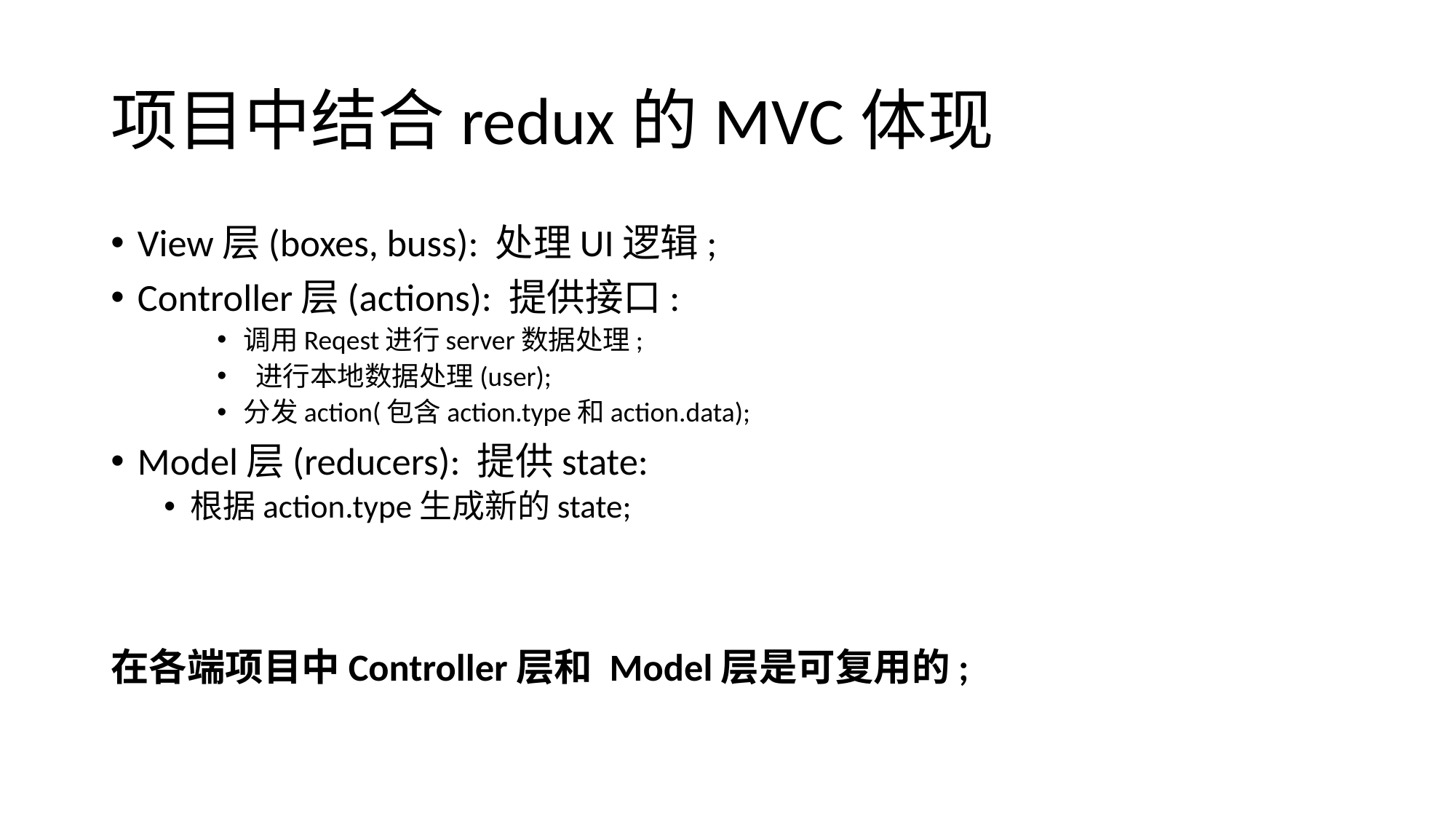

# 项目中结合redux的MVC体现
View层(boxes, buss): 处理UI逻辑;
Controller层(actions): 提供接口:
调用Reqest进行server数据处理;
 进行本地数据处理(user);
分发action(包含action.type和action.data);
Model层(reducers): 提供state:
根据action.type生成新的state;

在各端项目中Controller层和 Model层是可复用的;